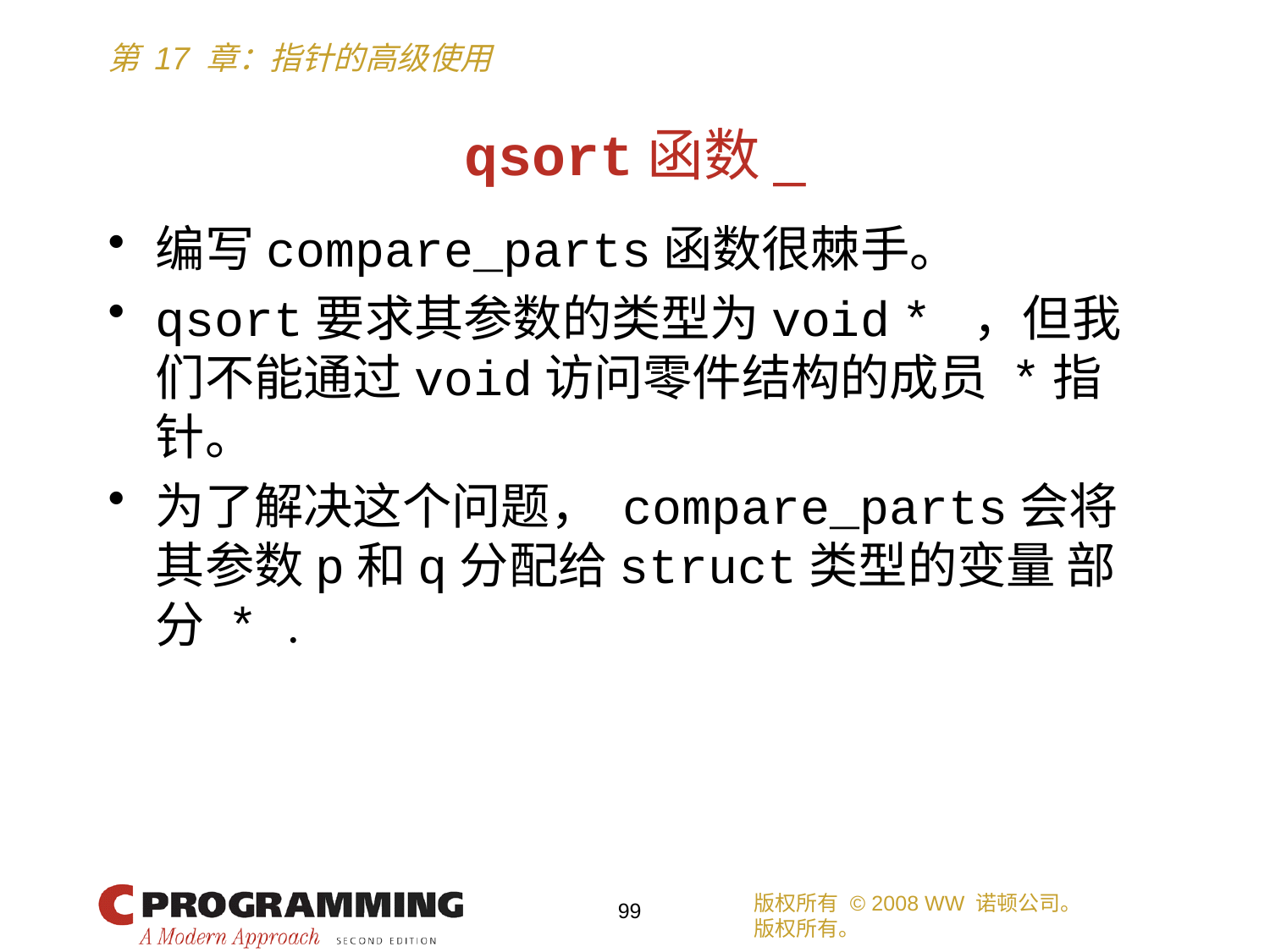

# qsort函数_
编写compare_parts函数很棘手。
qsort要求其参数的类型为void * ，但我们不能通过void访问零件结构的成员 *指针。
为了解决这个问题， compare_parts会将其参数p和q分配给struct类型的变量 部分 * .
版权所有 © 2008 WW 诺顿公司。
版权所有。
99